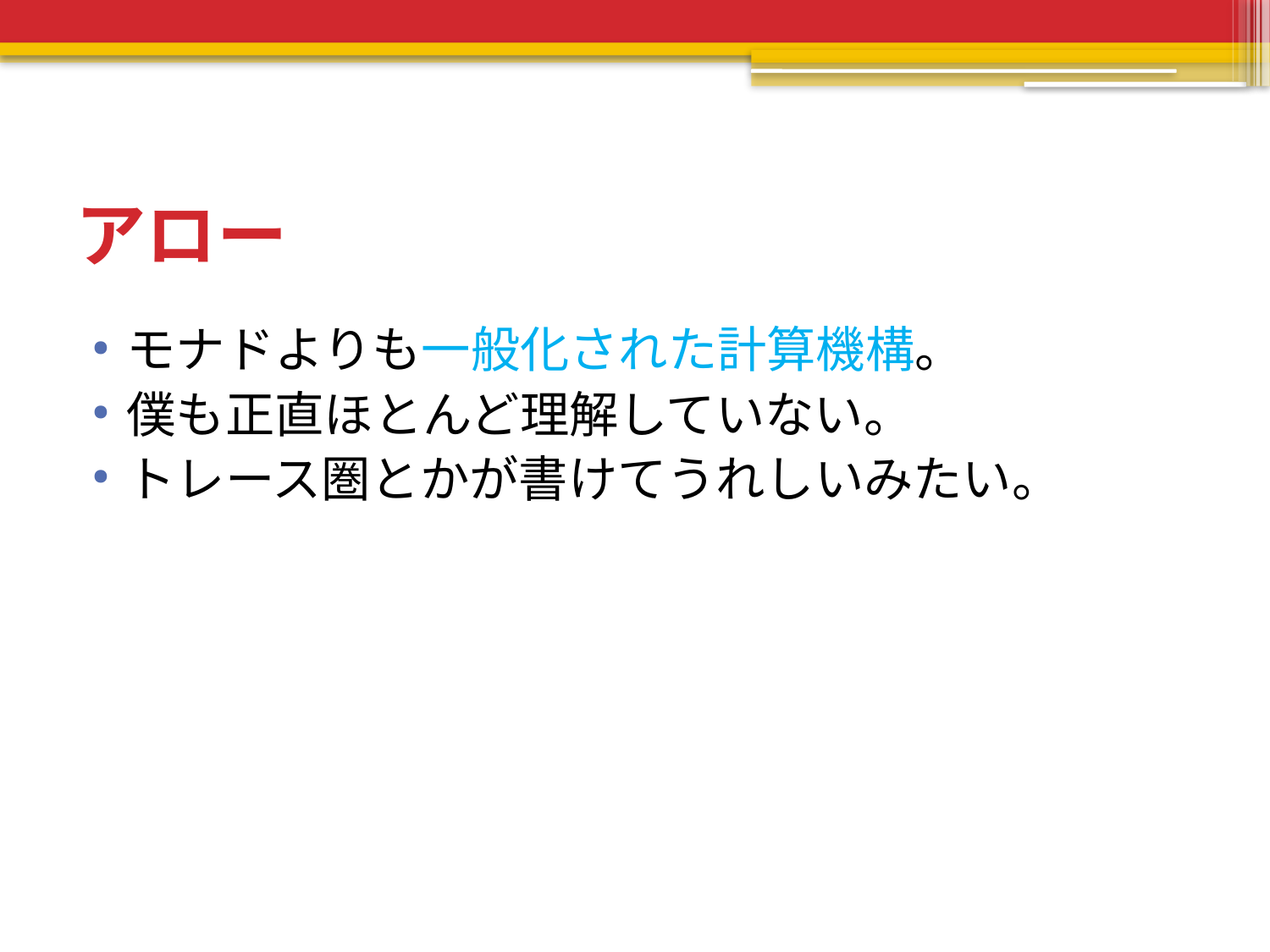

# アロー
モナドよりも一般化された計算機構。
僕も正直ほとんど理解していない。
トレース圏とかが書けてうれしいみたい。